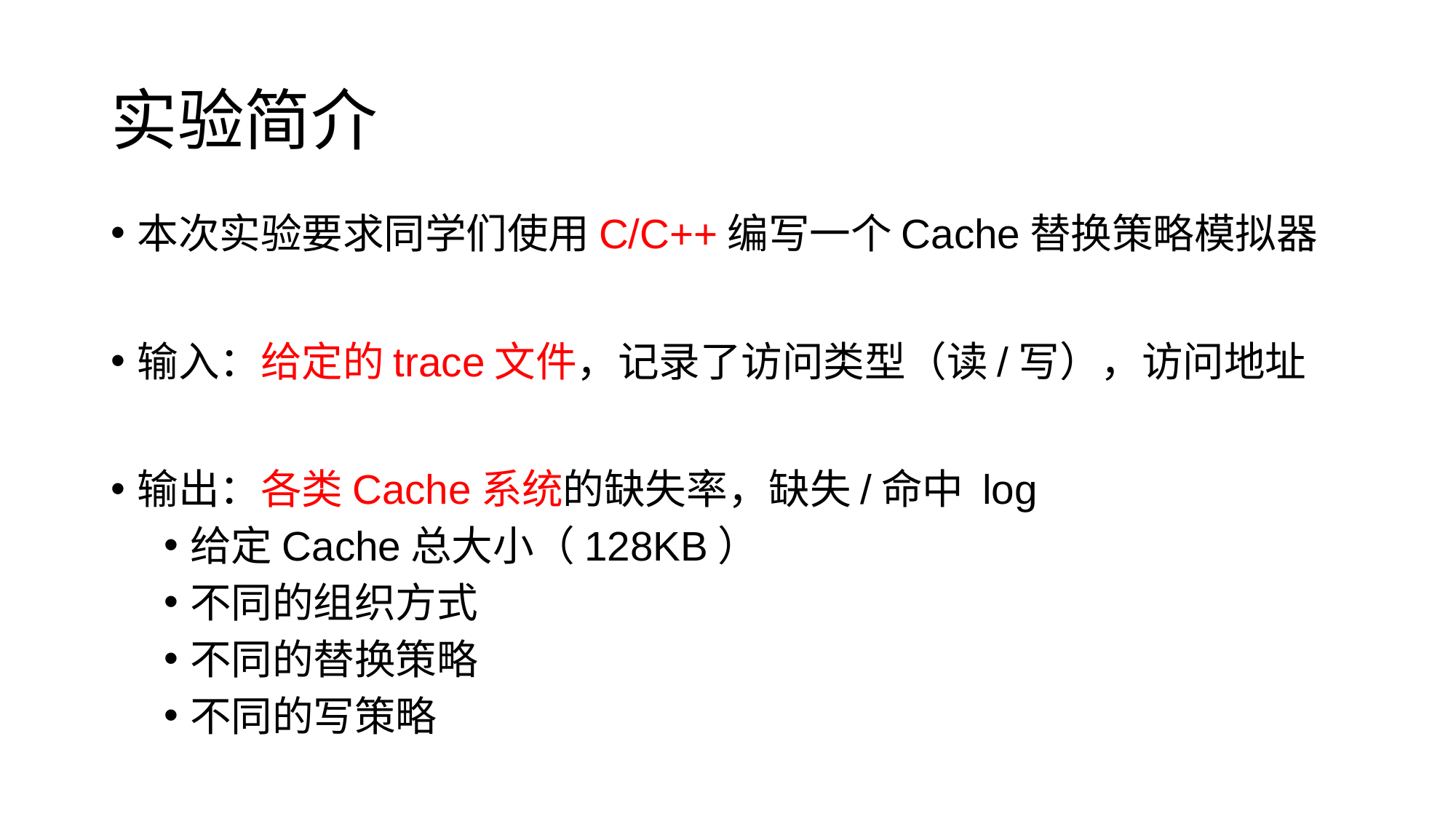

# 实验简介
本次实验要求同学们使用C/C++编写一个Cache替换策略模拟器

输入：给定的trace文件，记录了访问类型（读/写），访问地址

输出：各类Cache系统的缺失率，缺失/命中 log
给定Cache总大小（128KB）
不同的组织方式
不同的替换策略
不同的写策略